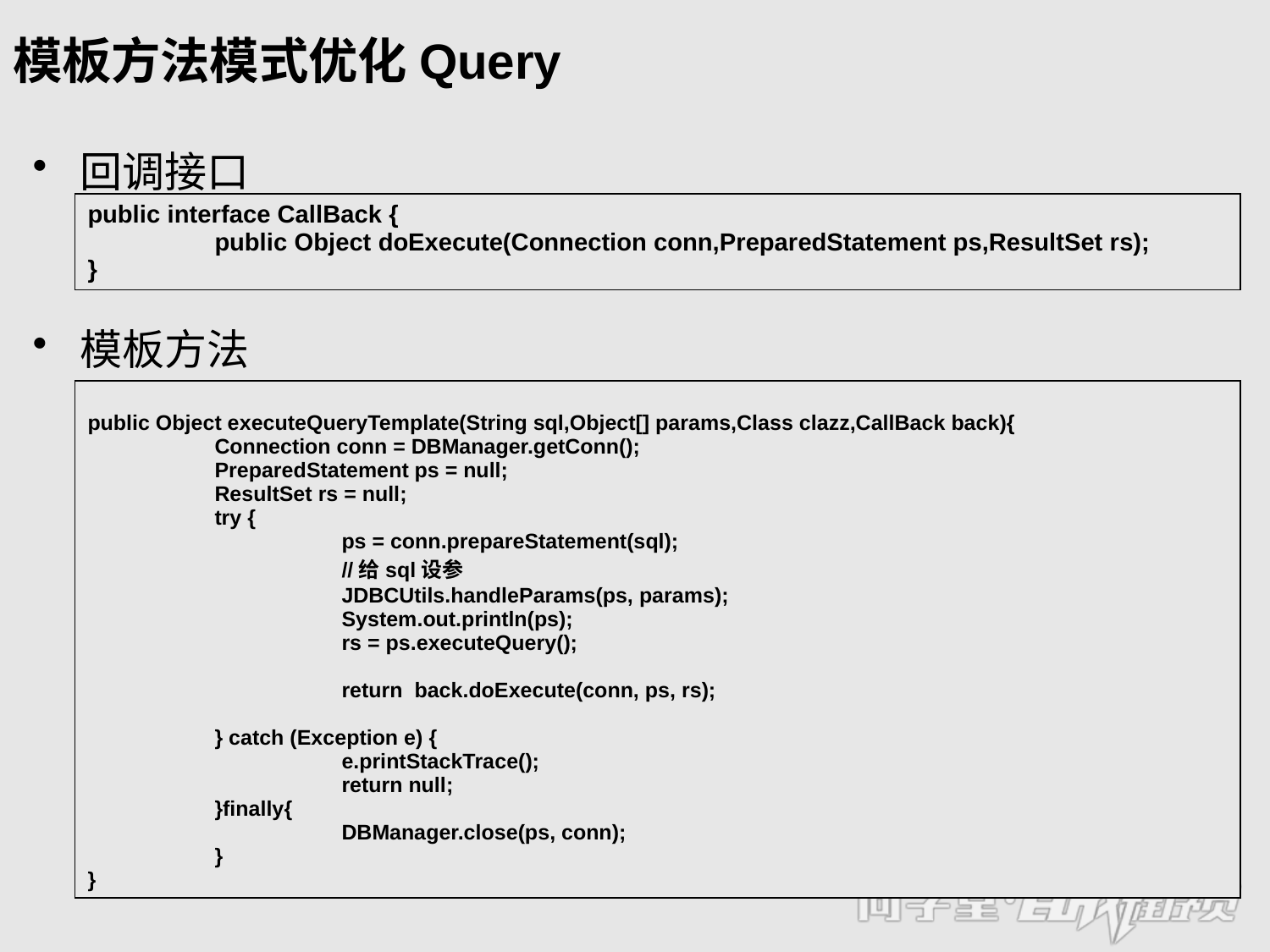

# 模板方法模式优化Query
回调接口

模板方法

| public interface CallBack { public Object doExecute(Connection conn,PreparedStatement ps,ResultSet rs); } |
| --- |
| public Object executeQueryTemplate(String sql,Object[] params,Class clazz,CallBack back){ Connection conn = DBManager.getConn(); PreparedStatement ps = null; ResultSet rs = null; try { ps = conn.prepareStatement(sql); //给sql设参 JDBCUtils.handleParams(ps, params); System.out.println(ps); rs = ps.executeQuery(); return back.doExecute(conn, ps, rs); } catch (Exception e) { e.printStackTrace(); return null; }finally{ DBManager.close(ps, conn); } } |
| --- |